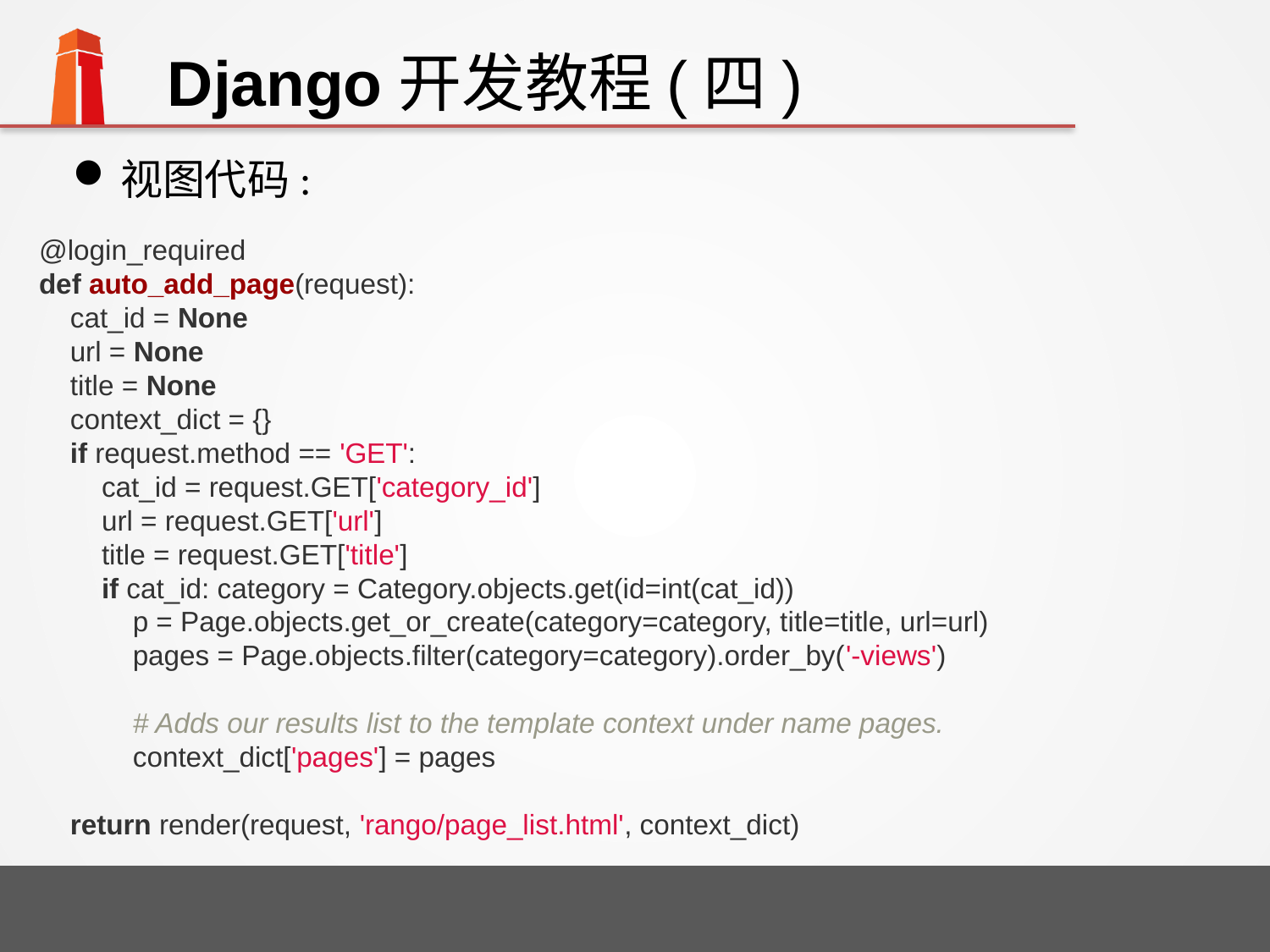

# Django开发教程(四)
视图代码:
@login_required
def auto_add_page(request):
    cat_id = None
    url = None
    title = None
    context_dict = {}
    if request.method == 'GET':
        cat_id = request.GET['category_id']
        url = request.GET['url']
        title = request.GET['title']
        if cat_id: category = Category.objects.get(id=int(cat_id))
            p = Page.objects.get_or_create(category=category, title=title, url=url)
            pages = Page.objects.filter(category=category).order_by('-views')

            # Adds our results list to the template context under name pages.
            context_dict['pages'] = pages

    return render(request, 'rango/page_list.html', context_dict)